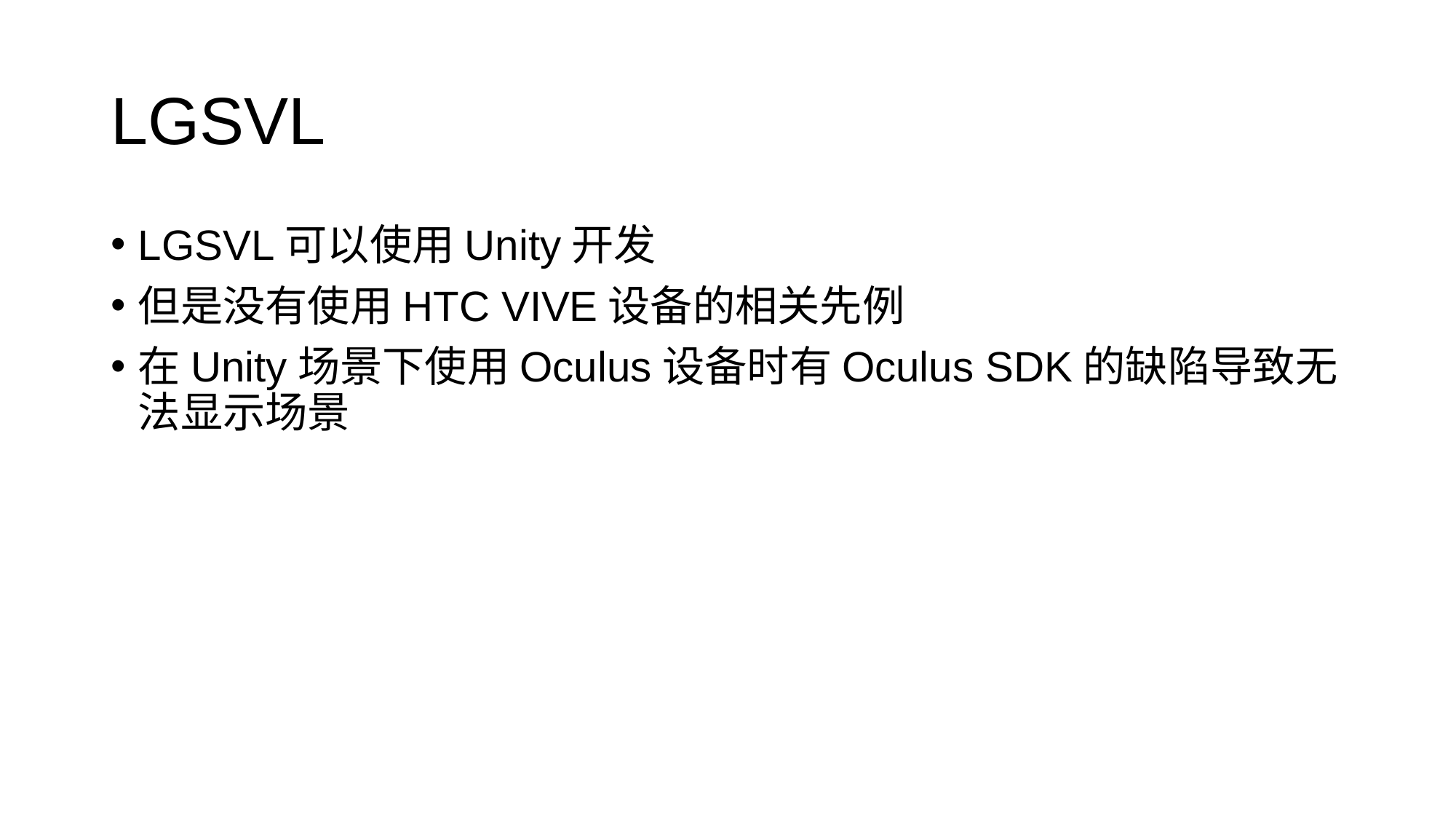

# LGSVL
LGSVL可以使用Unity开发
但是没有使用HTC VIVE设备的相关先例
在Unity场景下使用Oculus设备时有Oculus SDK的缺陷导致无法显示场景